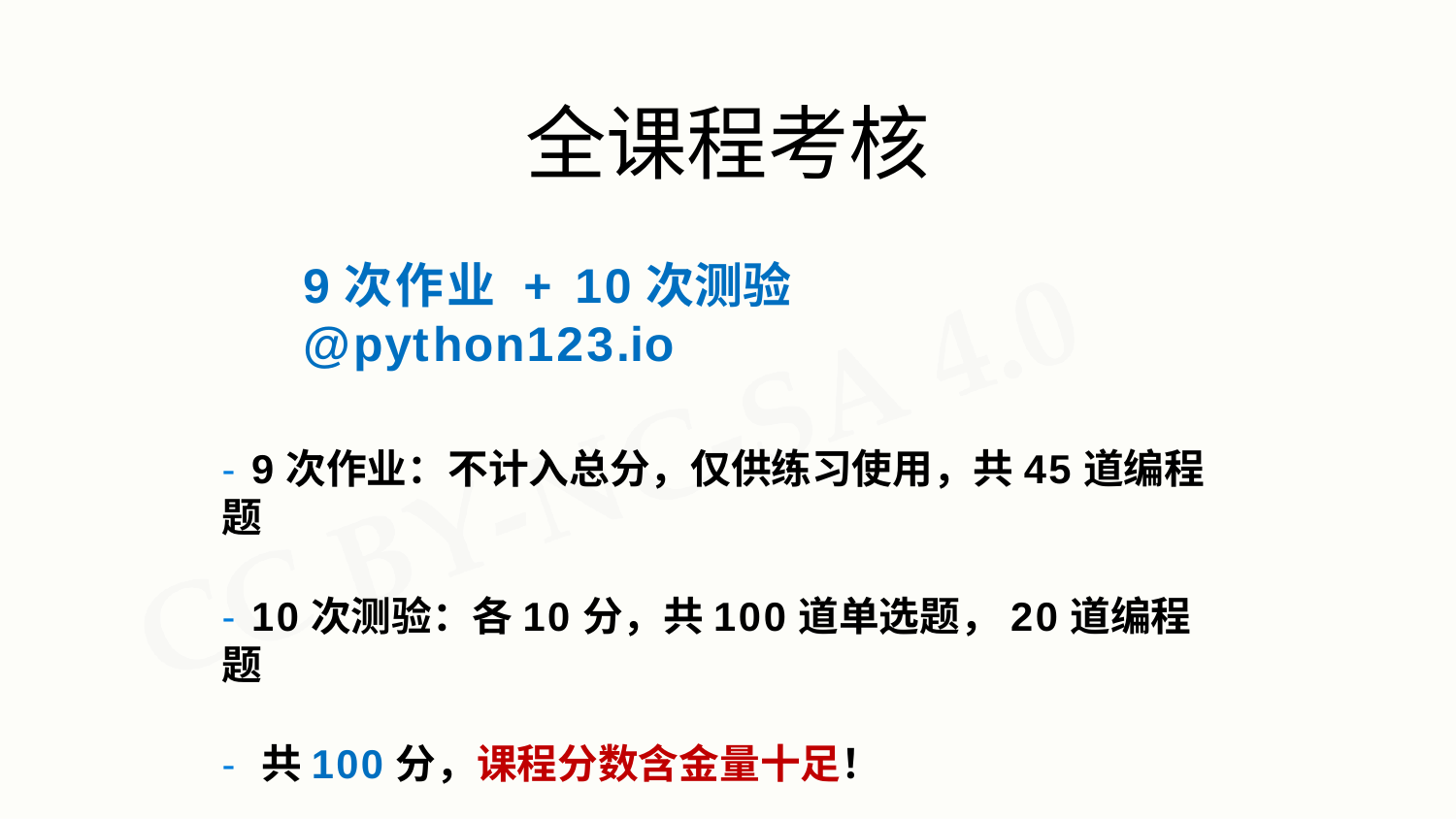

# 全课程考核
9次作业 + 10次测验	@python123.io

- 9次作业：不计入总分，仅供练习使用，共45道编程题

- 10次测验：各10分，共100道单选题，20道编程题

- 共100分，课程分数含金量十足！